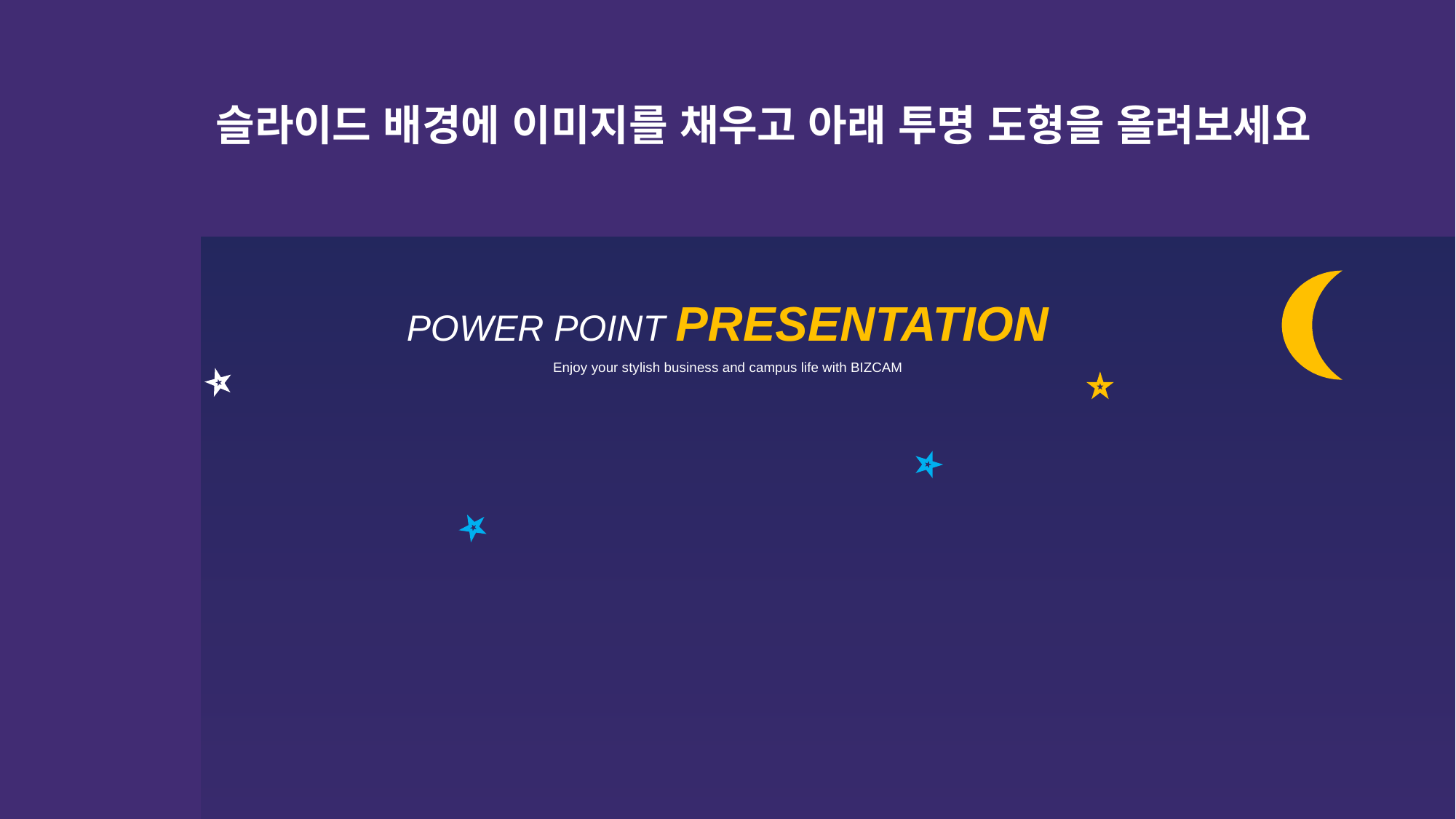

슬라이드 배경에 이미지를 채우고 아래 투명 도형을 올려보세요

POWER POINT PRESENTATION
Enjoy your stylish business and campus life with BIZCAM